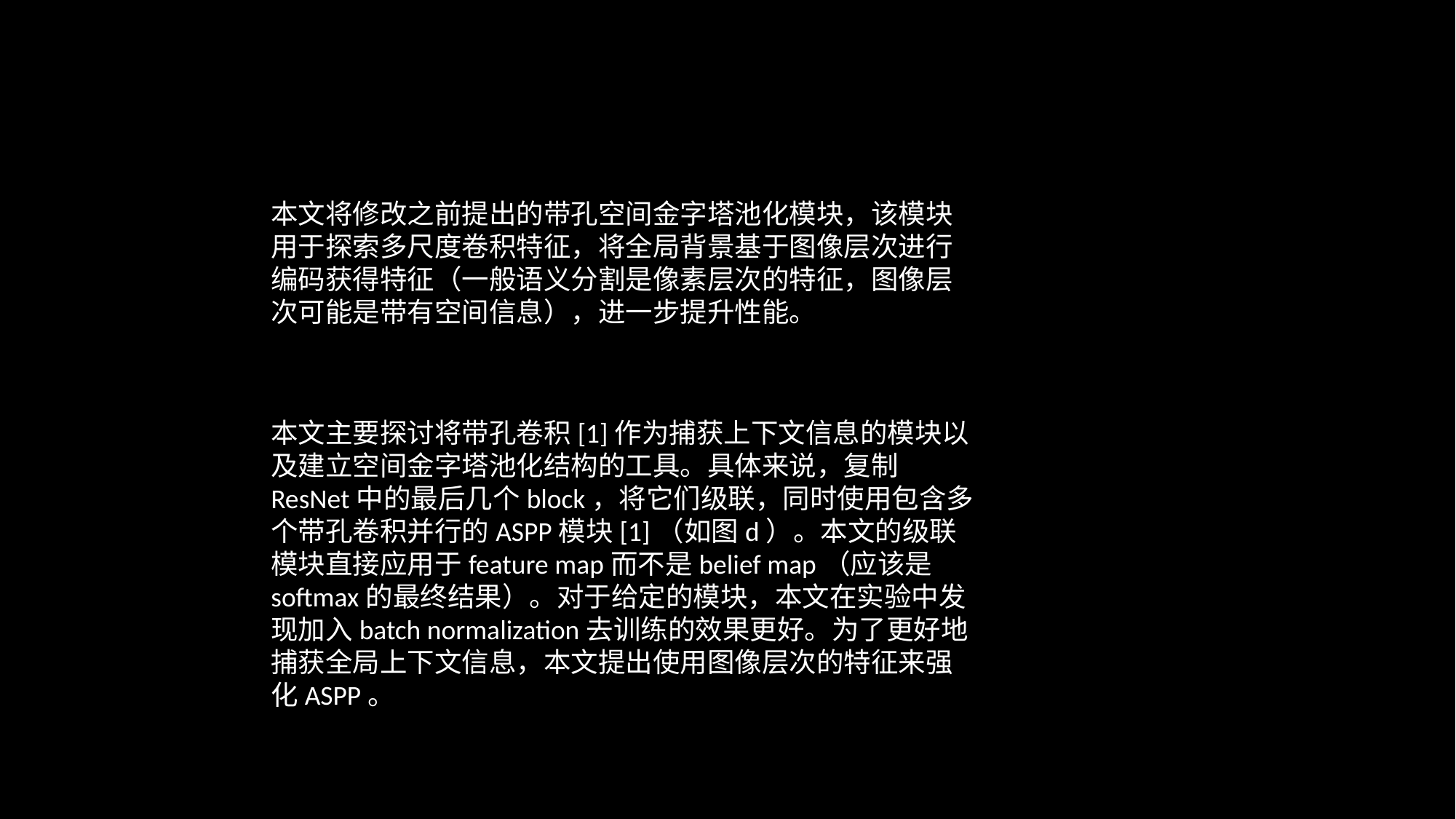

本文将修改之前提出的带孔空间金字塔池化模块，该模块用于探索多尺度卷积特征，将全局背景基于图像层次进行编码获得特征（一般语义分割是像素层次的特征，图像层次可能是带有空间信息），进一步提升性能。
本文主要探讨将带孔卷积[1]作为捕获上下文信息的模块以及建立空间金字塔池化结构的工具。具体来说，复制ResNet中的最后几个block，将它们级联，同时使用包含多个带孔卷积并行的ASPP模块[1]（如图d）。本文的级联模块直接应用于feature map而不是belief map（应该是softmax的最终结果）。对于给定的模块，本文在实验中发现加入batch normalization去训练的效果更好。为了更好地捕获全局上下文信息，本文提出使用图像层次的特征来强化ASPP。